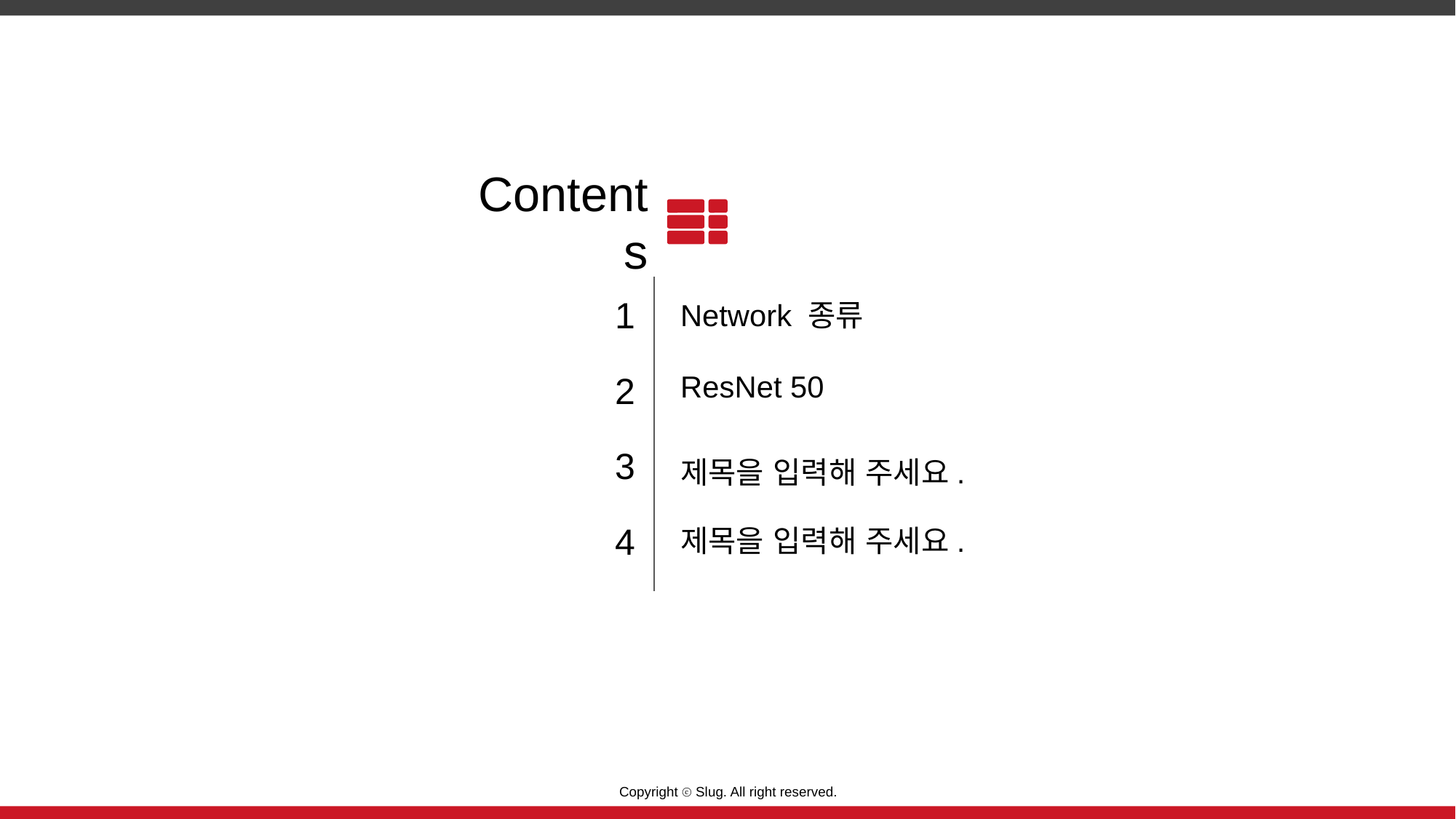

Contents

1
Network 종류
2
ResNet 50
3
제목을 입력해 주세요.
4
제목을 입력해 주세요.